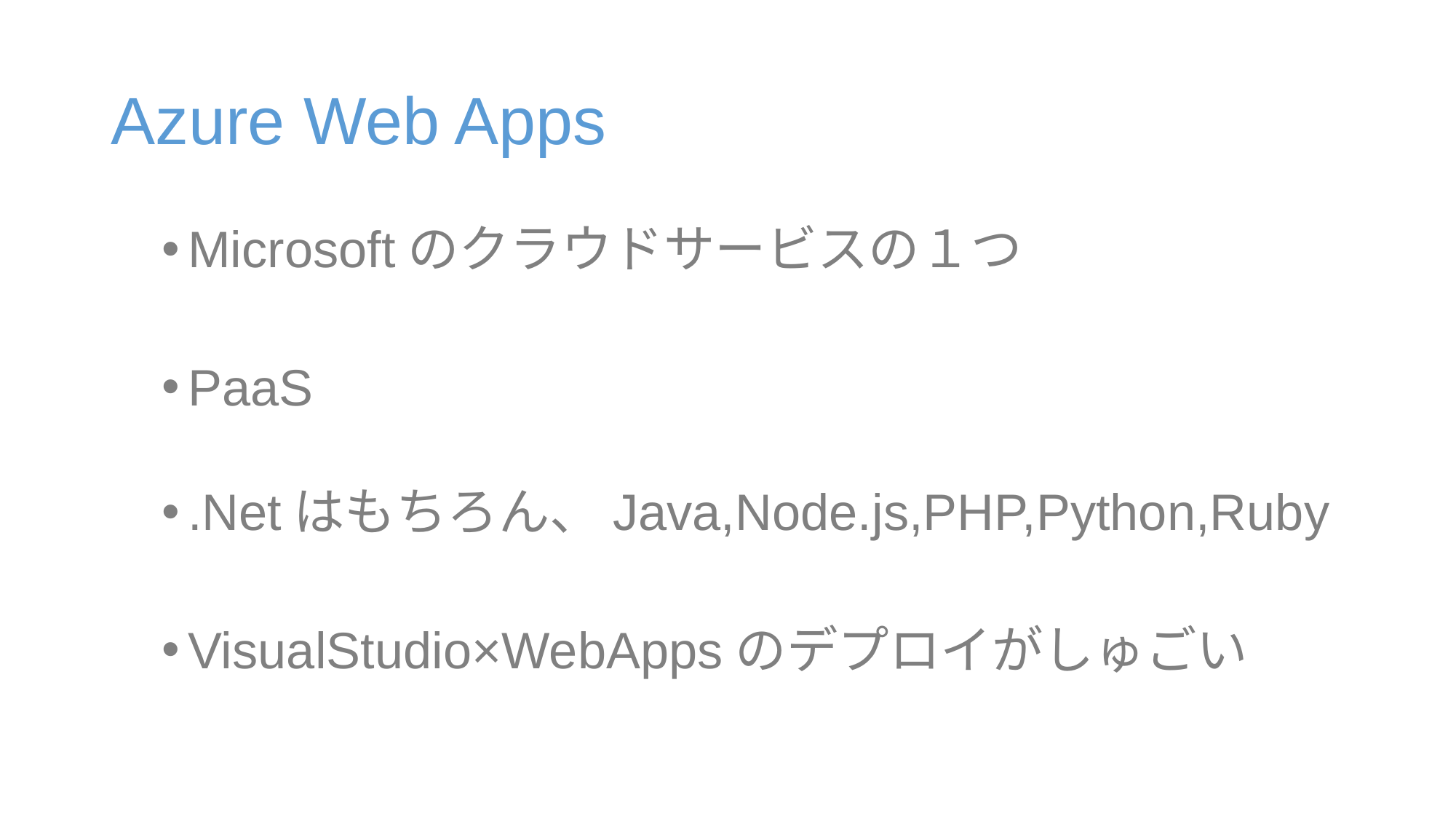

# Azure Web Apps
Microsoftのクラウドサービスの１つ

PaaS

.Netはもちろん、Java,Node.js,PHP,Python,Ruby

VisualStudio×WebAppsのデプロイがしゅごい